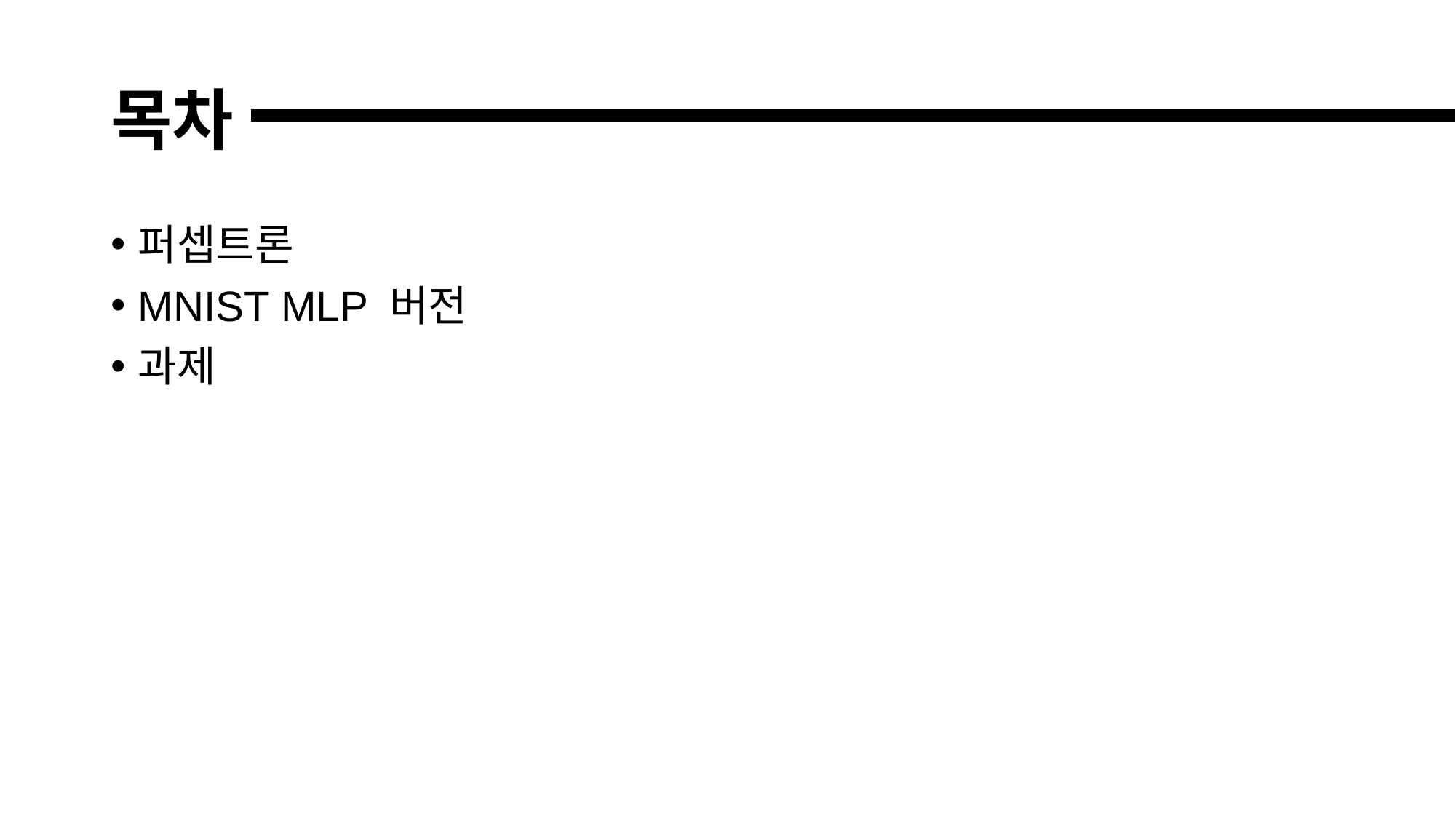

# 목차

퍼셉트론
MNIST MLP 버전
과제